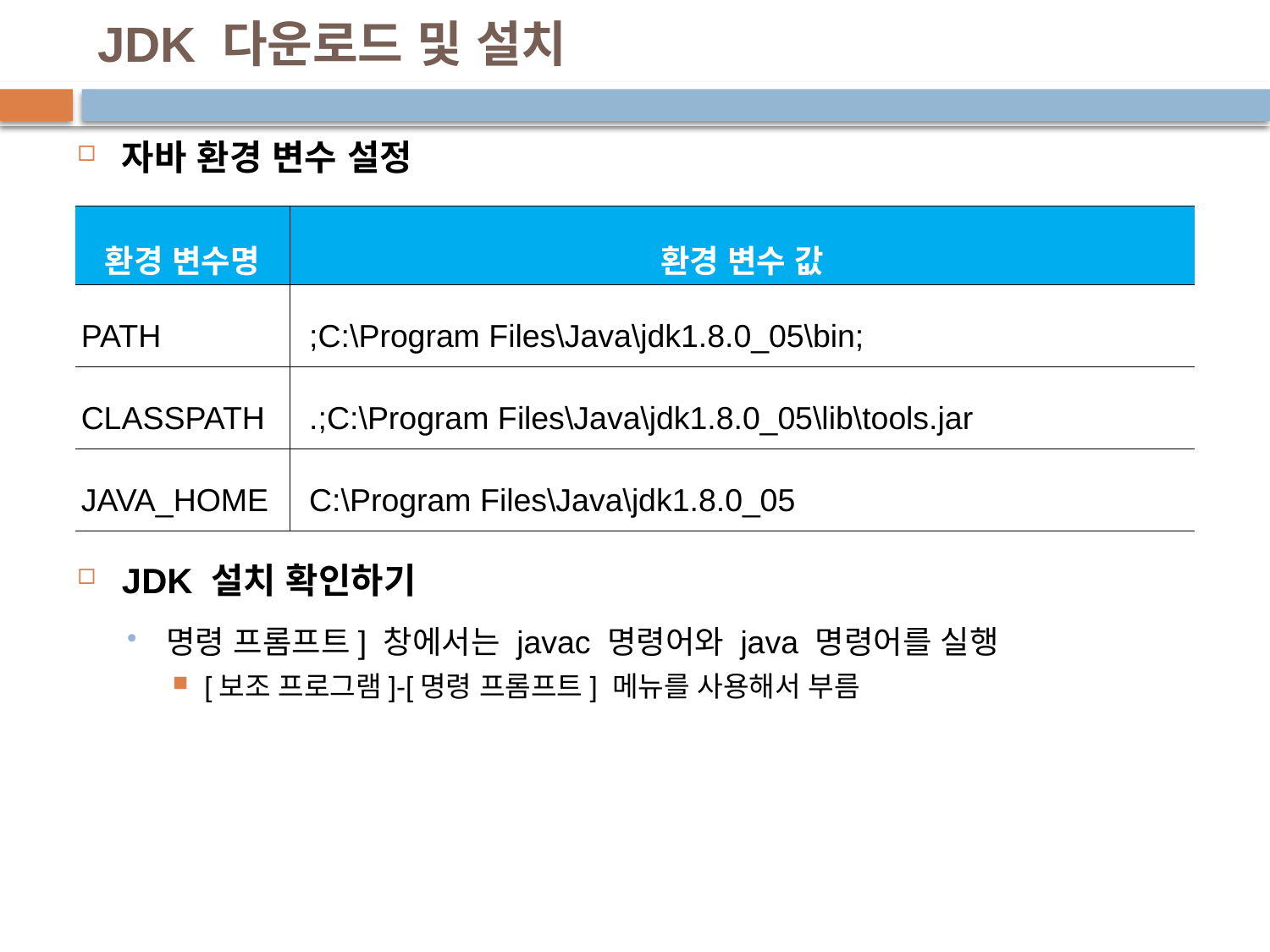

# JDK 다운로드 및 설치
자바 환경 변수 설정

JDK 설치 확인하기
명령 프롬프트] 창에서는 javac 명령어와 java 명령어를 실행
[보조 프로그램]-[명령 프롬프트] 메뉴를 사용해서 부름

| 환경 변수명 | 환경 변수 값 |
| --- | --- |
| PATH | ;C:\Program Files\Java\jdk1.8.0\_05\bin; |
| CLASSPATH | .;C:\Program Files\Java\jdk1.8.0\_05\lib\tools.jar |
| JAVA\_HOME | C:\Program Files\Java\jdk1.8.0\_05 |